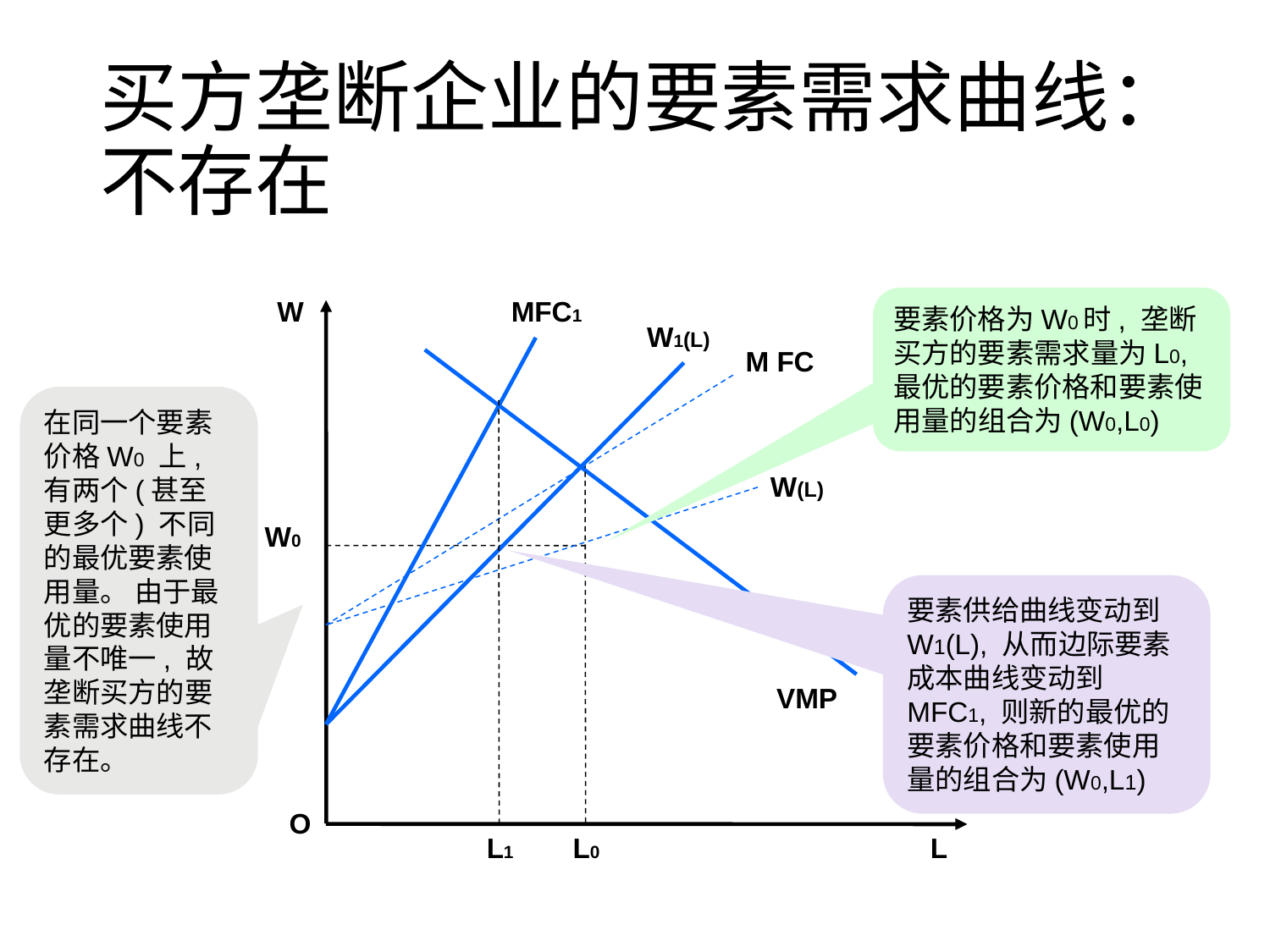

# 买方垄断企业的要素需求曲线：不存在

W
MFC1
要素价格为W0时, 垄断买方的要素需求量为L0, 最优的要素价格和要素使用量的组合为(W0,L0)

W1(L)

M FC

在同一个要素价格W0 上, 有两个(甚至更多个) 不同的最优要素使用量。 由于最优的要素使用量不唯一, 故垄断买方的要素需求曲线不存在。

W(L)

W0

要素供给曲线变动到W1(L), 从而边际要素成本曲线变动到MFC1, 则新的最优的要素价格和要素使用量的组合为(W0,L1)

VMP
O

L
L1
L0